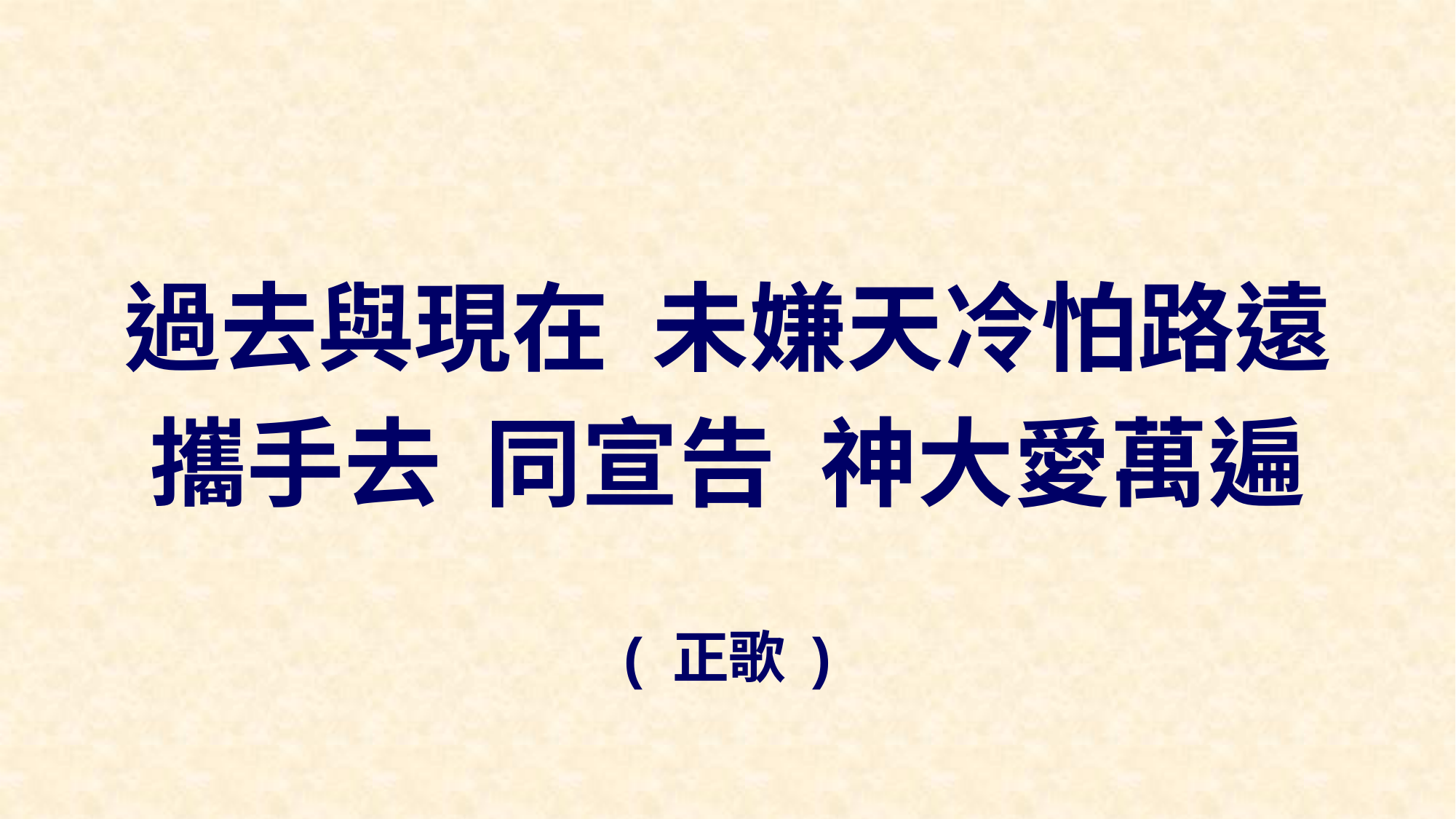

過去與現在  未嫌天冷怕路遠
攜手去  同宣告  神大愛萬遍
( 正歌 )